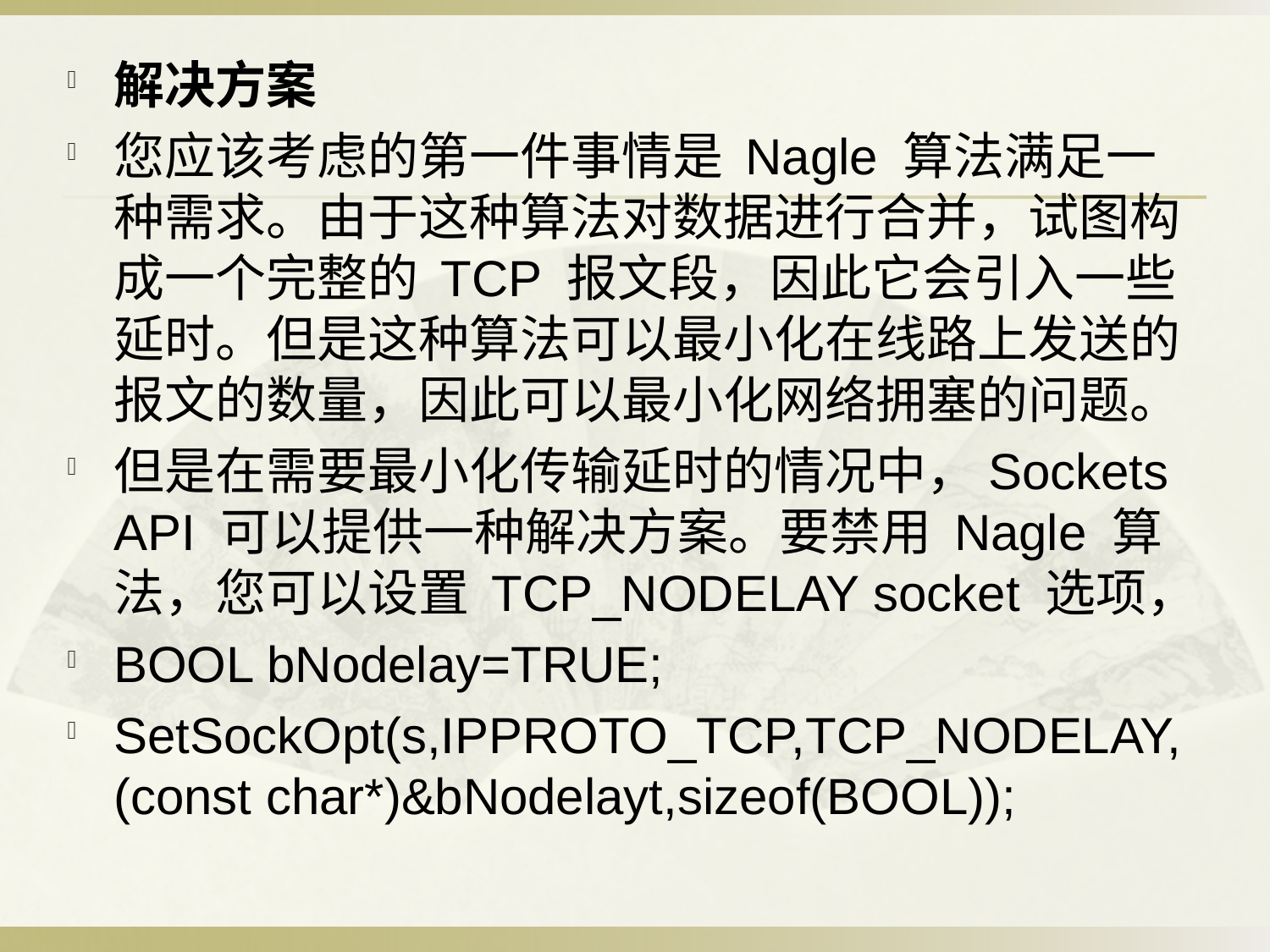

解决方案
您应该考虑的第一件事情是 Nagle 算法满足一种需求。由于这种算法对数据进行合并，试图构成一个完整的 TCP 报文段，因此它会引入一些延时。但是这种算法可以最小化在线路上发送的报文的数量，因此可以最小化网络拥塞的问题。
但是在需要最小化传输延时的情况中，Sockets API 可以提供一种解决方案。要禁用 Nagle 算法，您可以设置 TCP_NODELAY socket 选项，
BOOL bNodelay=TRUE;
SetSockOpt(s,IPPROTO_TCP,TCP_NODELAY,(const char*)&bNodelayt,sizeof(BOOL));